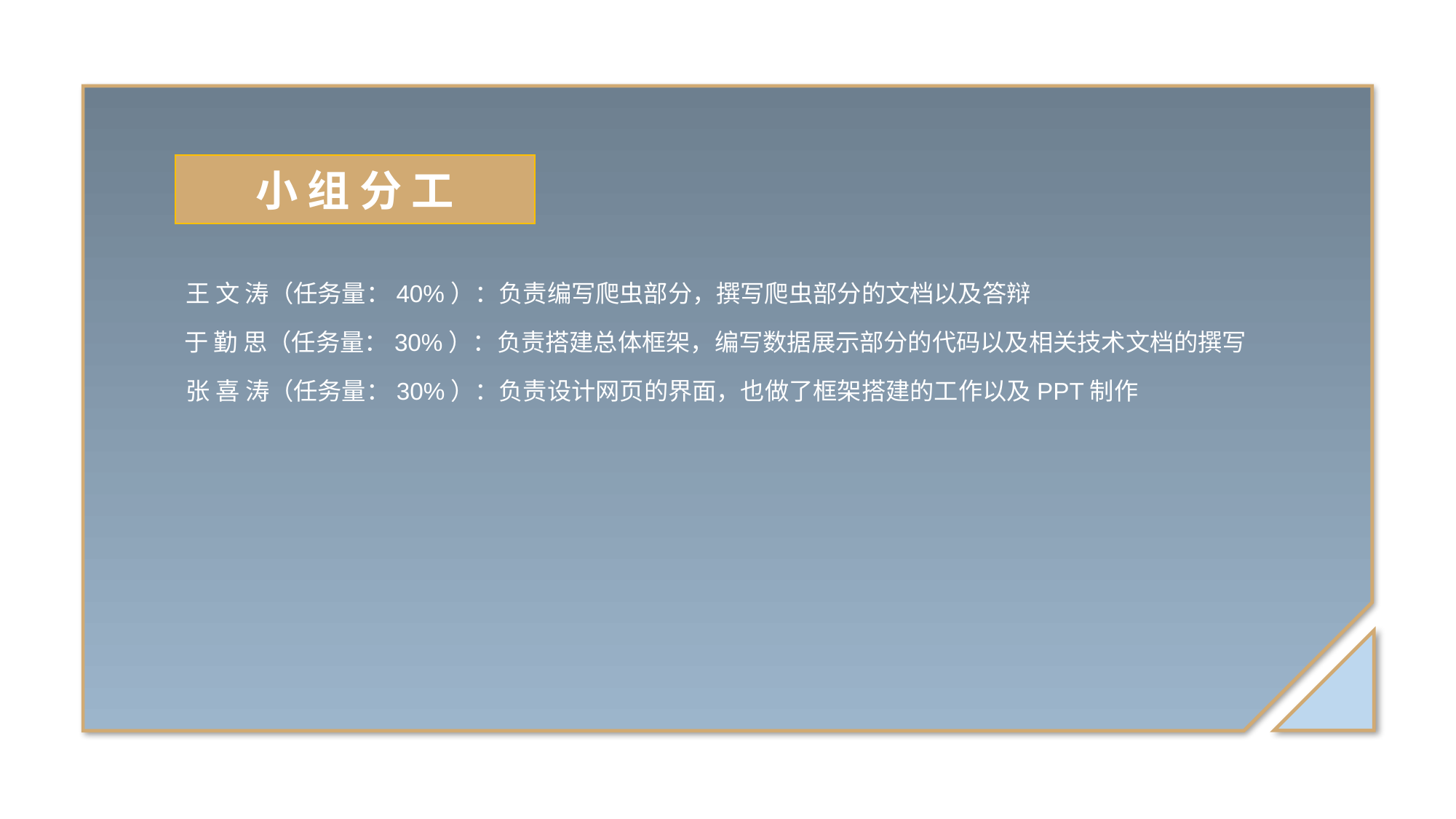

小 组 分 工
王 文 涛（任务量：40%）：负责编写爬虫部分，撰写爬虫部分的文档以及答辩

于 勤 思（任务量：30%）：负责搭建总体框架，编写数据展示部分的代码以及相关技术文档的撰写

张 喜 涛（任务量：30%）：负责设计网页的界面，也做了框架搭建的工作以及PPT制作